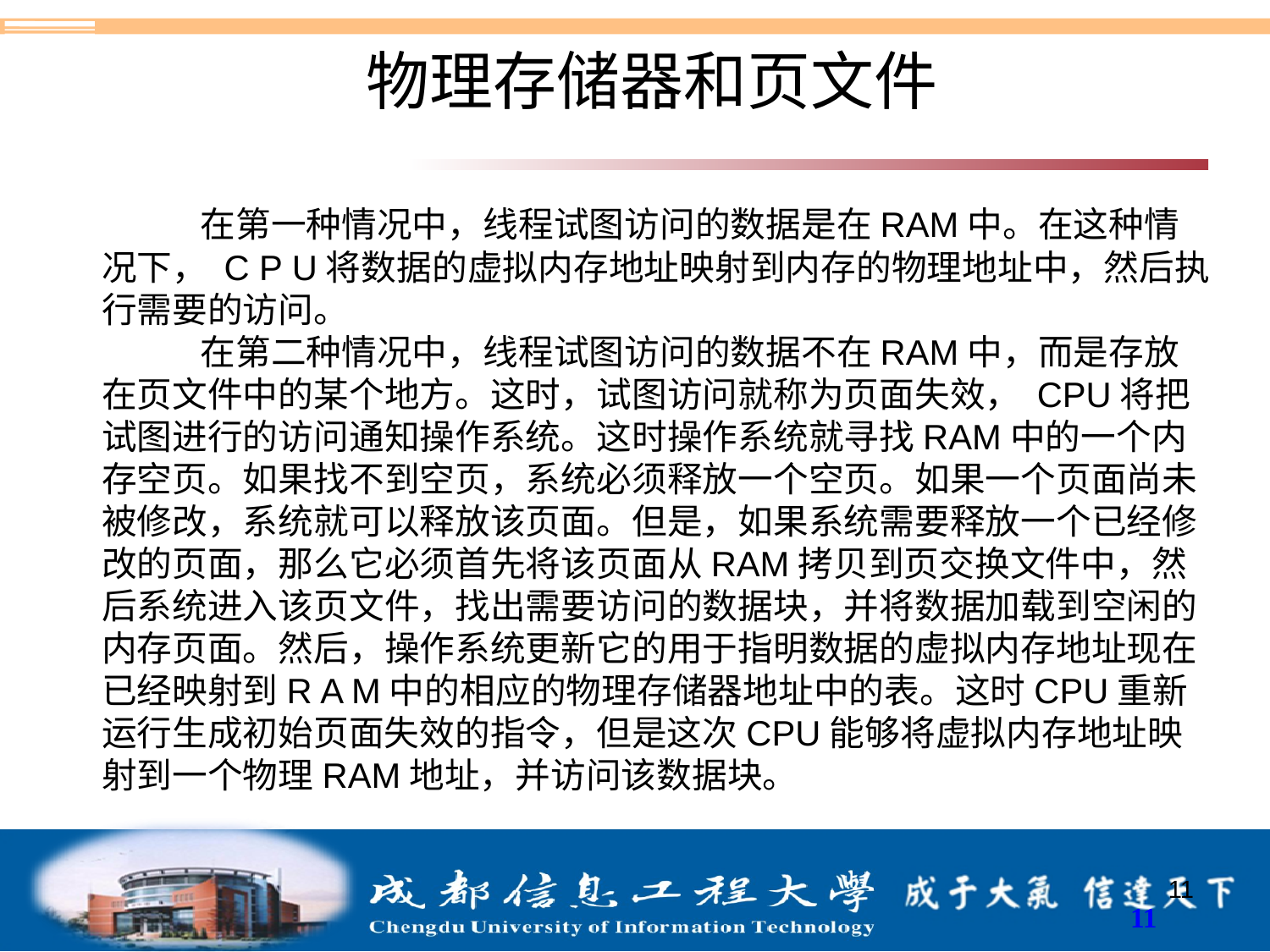

# 物理存储器和页文件
在第一种情况中，线程试图访问的数据是在RAM中。在这种情况下， C P U将数据的虚拟内存地址映射到内存的物理地址中，然后执行需要的访问。
在第二种情况中，线程试图访问的数据不在RAM中，而是存放在页文件中的某个地方。这时，试图访问就称为页面失效， CPU将把试图进行的访问通知操作系统。这时操作系统就寻找RAM中的一个内存空页。如果找不到空页，系统必须释放一个空页。如果一个页面尚未被修改，系统就可以释放该页面。但是，如果系统需要释放一个已经修改的页面，那么它必须首先将该页面从RAM拷贝到页交换文件中，然后系统进入该页文件，找出需要访问的数据块，并将数据加载到空闲的内存页面。然后，操作系统更新它的用于指明数据的虚拟内存地址现在已经映射到R A M中的相应的物理存储器地址中的表。这时CPU重新运行生成初始页面失效的指令，但是这次CPU能够将虚拟内存地址映射到一个物理RAM地址，并访问该数据块。